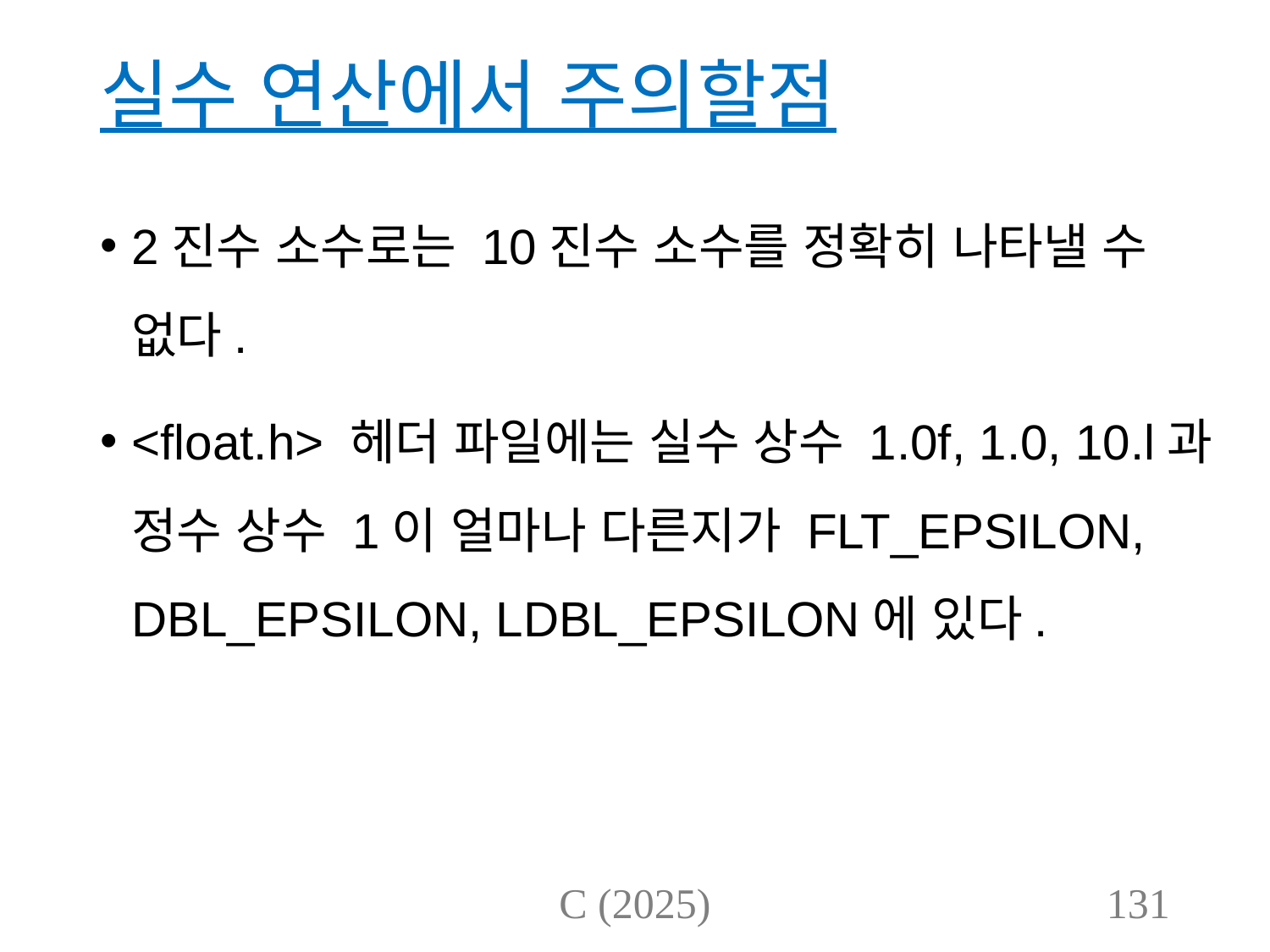

# 실수 연산에서 주의할점
2진수 소수로는 10진수 소수를 정확히 나타낼 수 없다.
<float.h> 헤더 파일에는 실수 상수 1.0f, 1.0, 10.l과 정수 상수 1이 얼마나 다른지가 FLT_EPSILON, DBL_EPSILON, LDBL_EPSILON에 있다.
C (2025)
131